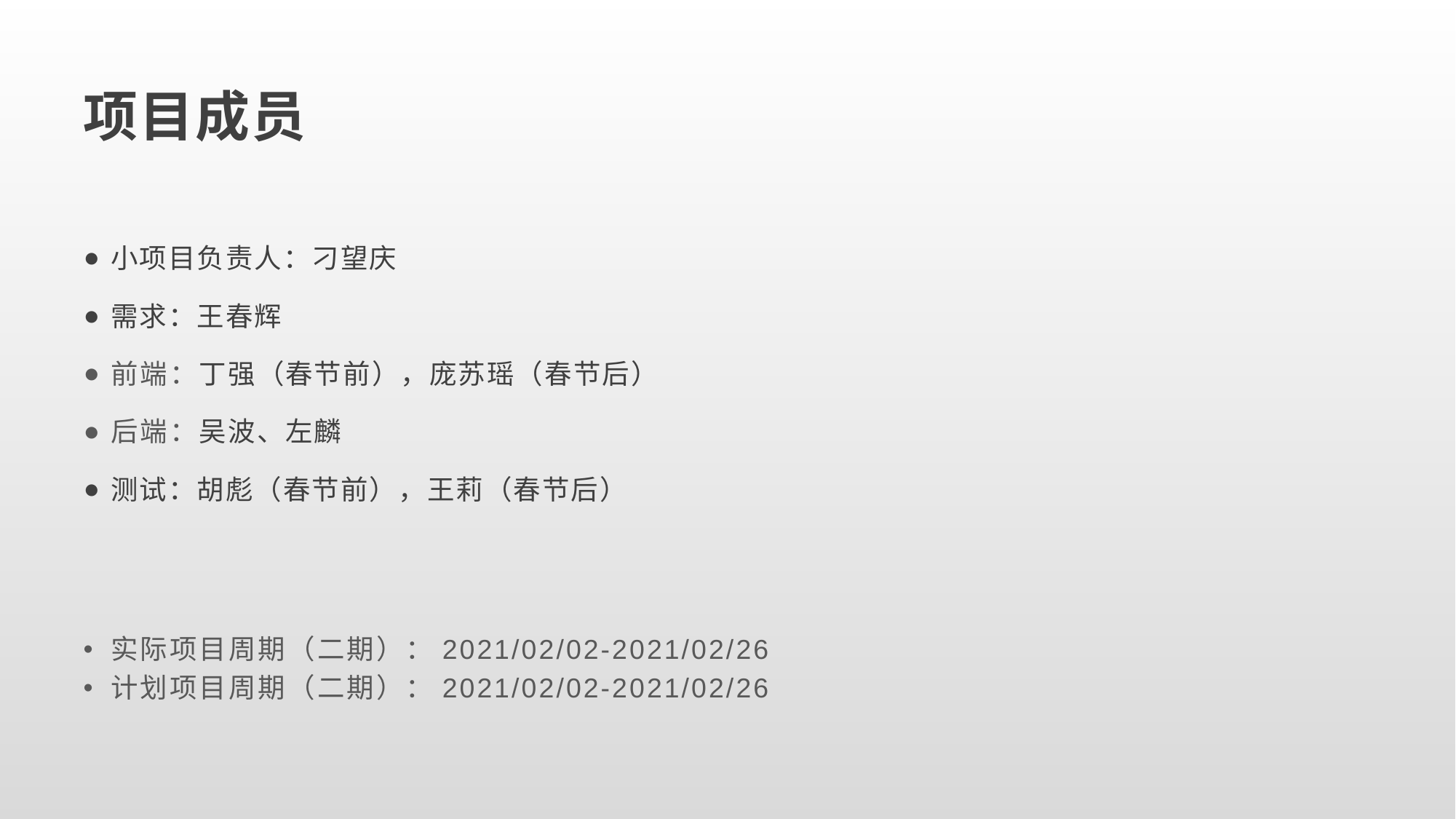

# 项目成员

小项目负责人：刁望庆
需求：王春辉
前端：丁强（春节前），庞苏瑶（春节后）
后端：吴波、左麟
测试：胡彪（春节前），王莉（春节后）

实际项目周期（二期）：2021/02/02-2021/02/26
计划项目周期（二期）：2021/02/02-2021/02/26